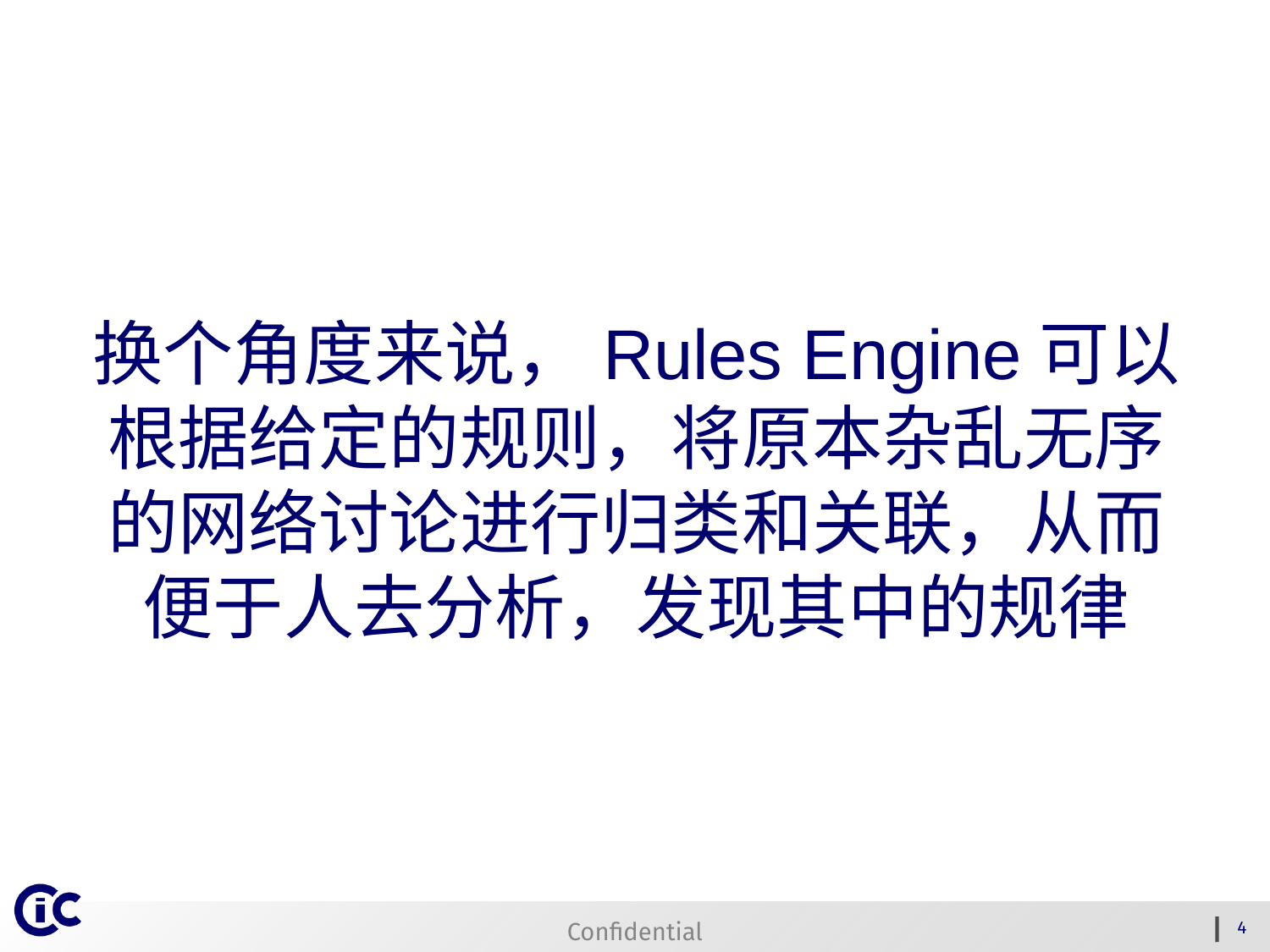

换个角度来说，Rules Engine可以根据给定的规则，将原本杂乱无序的网络讨论进行归类和关联，从而便于人去分析，发现其中的规律